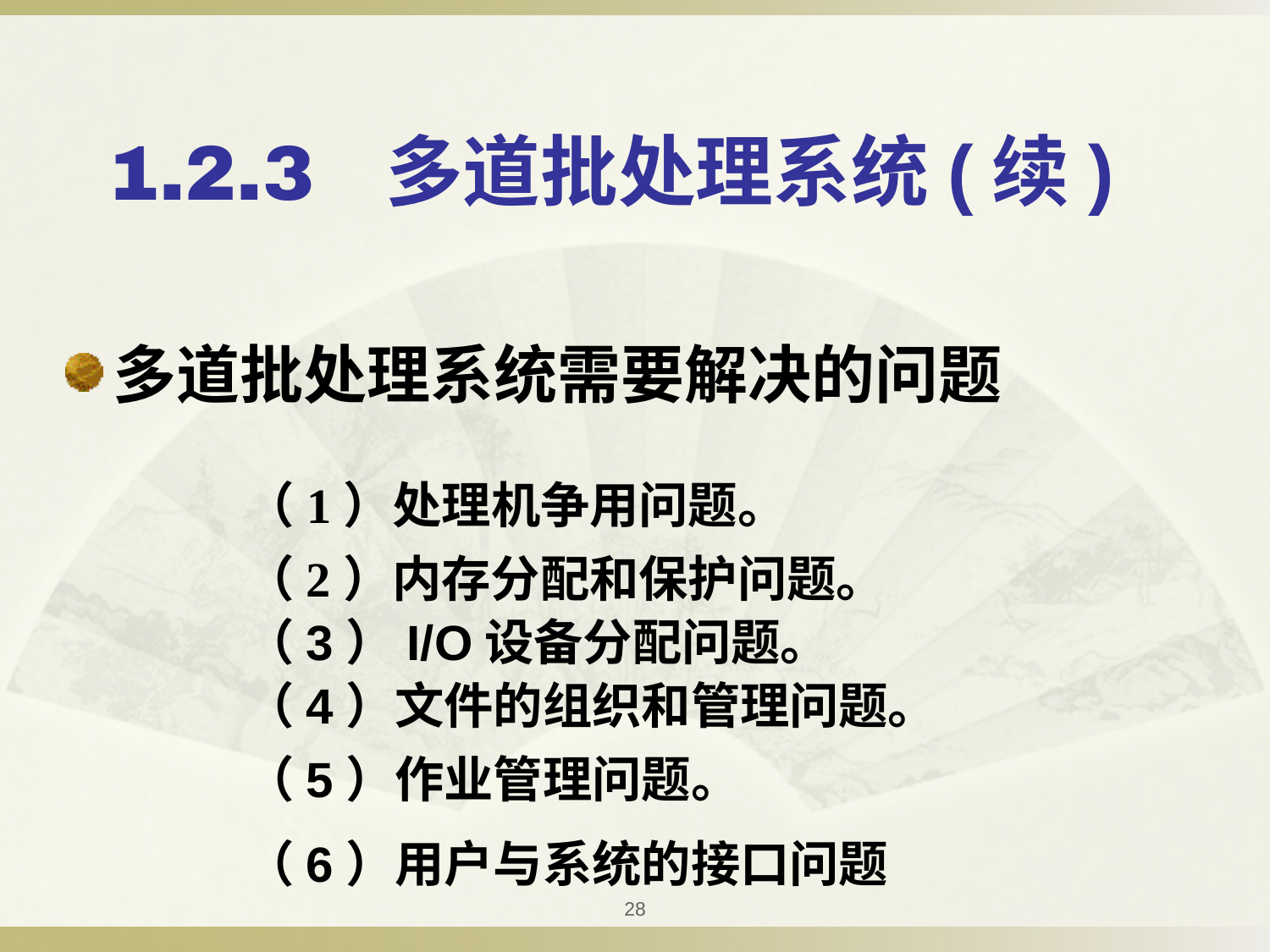

1.2.3  多道批处理系统(续)
多道批处理系统需要解决的问题
（1）处理机争用问题。
（2）内存分配和保护问题。
（3）I/O设备分配问题。
（4）文件的组织和管理问题。
（5）作业管理问题。
（6）用户与系统的接口问题
28